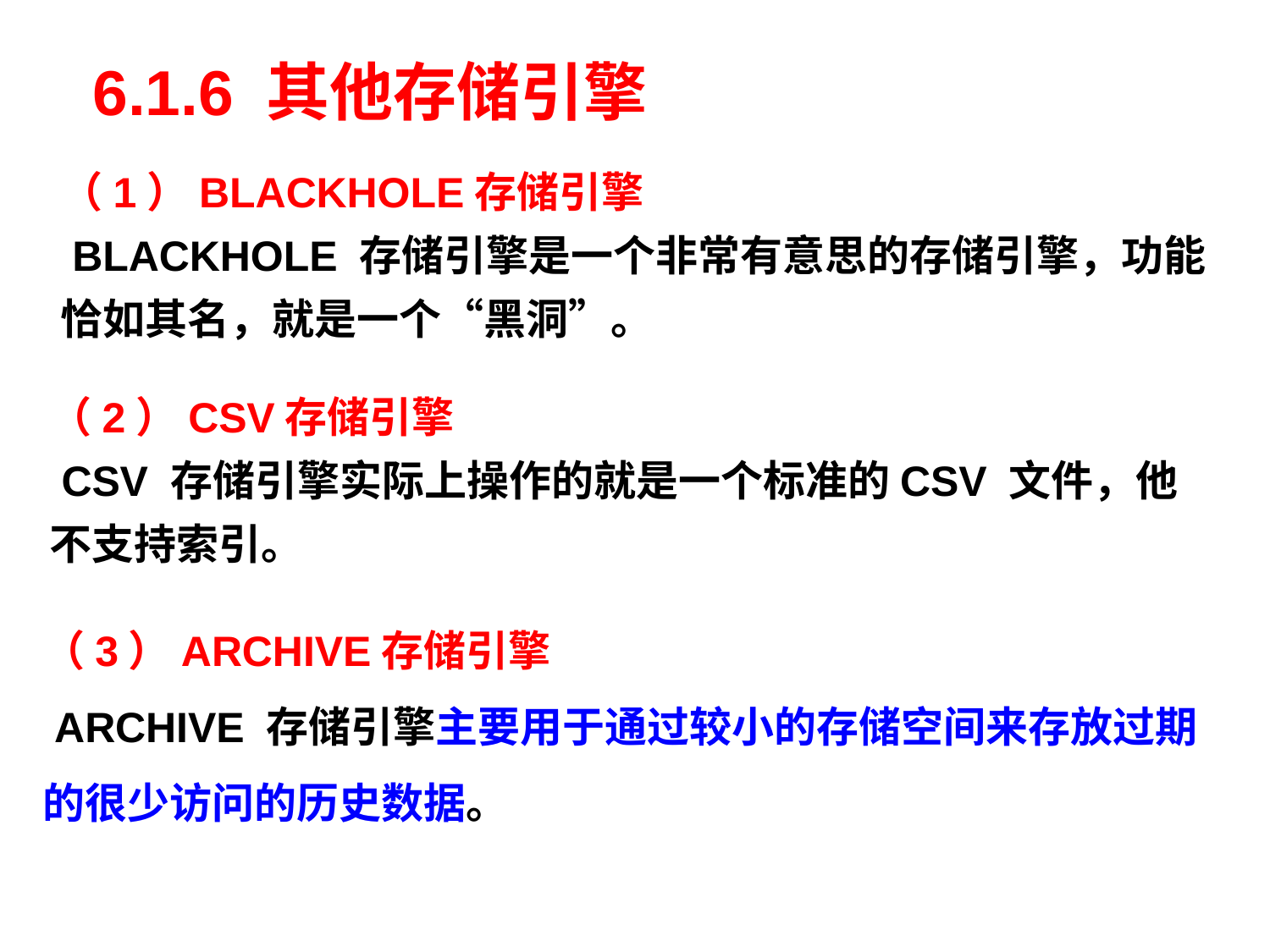

6.1.6 其他存储引擎
（1）BLACKHOLE存储引擎
 BLACKHOLE 存储引擎是一个非常有意思的存储引擎，功能恰如其名，就是一个“黑洞”。
（2）CSV存储引擎
 CSV 存储引擎实际上操作的就是一个标准的CSV 文件，他不支持索引。
（3）ARCHIVE存储引擎
 ARCHIVE 存储引擎主要用于通过较小的存储空间来存放过期的很少访问的历史数据。